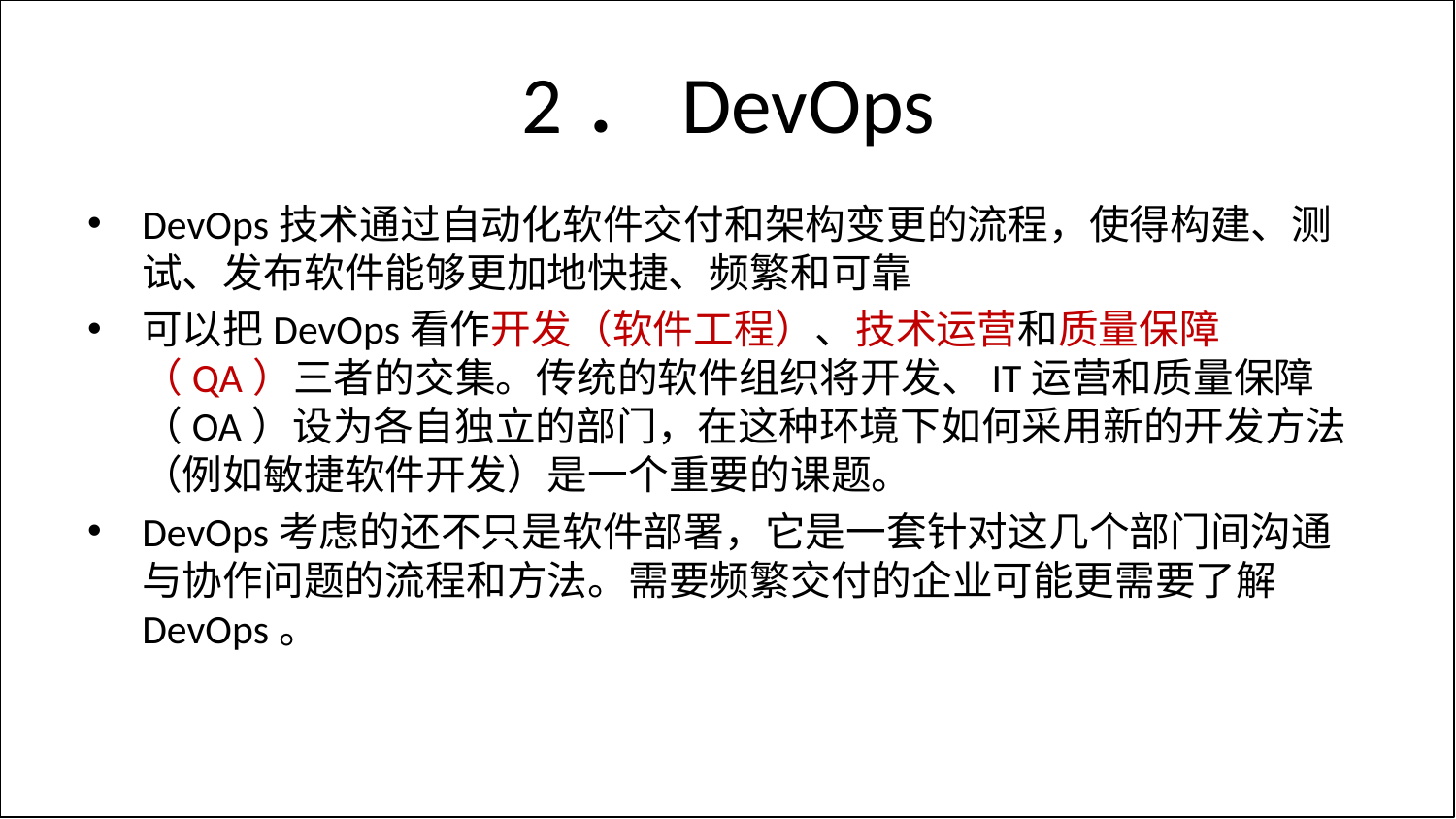

# 2．DevOps
DevOps技术通过自动化软件交付和架构变更的流程，使得构建、测试、发布软件能够更加地快捷、频繁和可靠
可以把DevOps看作开发（软件工程）、技术运营和质量保障（QA）三者的交集。传统的软件组织将开发、IT运营和质量保障（OA）设为各自独立的部门，在这种环境下如何采用新的开发方法（例如敏捷软件开发）是一个重要的课题。
DevOps考虑的还不只是软件部署，它是一套针对这几个部门间沟通与协作问题的流程和方法。需要频繁交付的企业可能更需要了解DevOps。